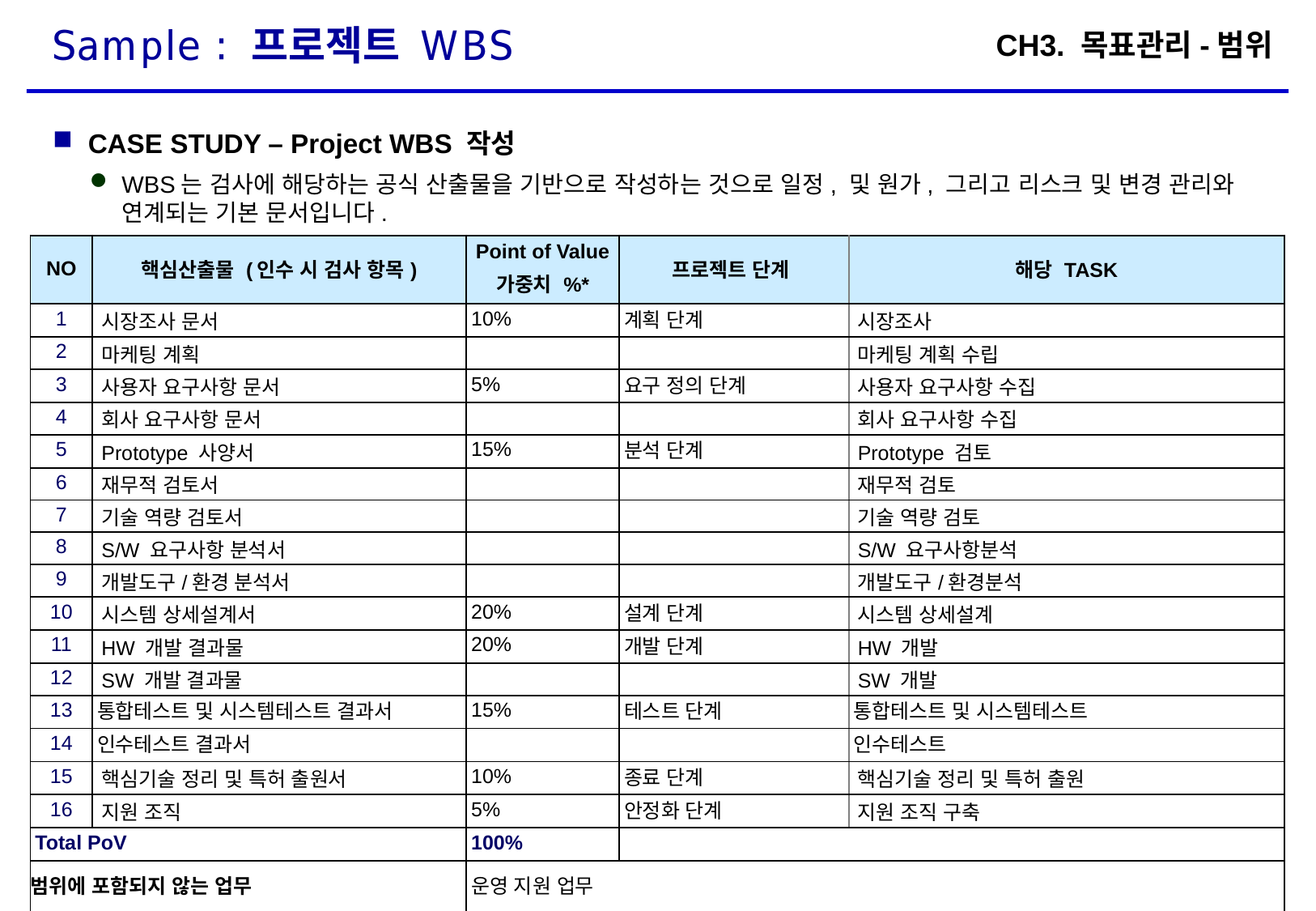

# Sample : 프로젝트 WBS
CH3. 목표관리-범위
CASE STUDY – Project WBS 작성
WBS는 검사에 해당하는 공식 산출물을 기반으로 작성하는 것으로 일정, 및 원가, 그리고 리스크 및 변경 관리와 연계되는 기본 문서입니다.
각 조는 조 별로 협의를 통하여 WBS를 작성하시기 바랍니다.

| NO | 핵심산출물 (인수 시 검사 항목) | Point of Value 가중치 %\* | 프로젝트 단계 | 해당 TASK |
| --- | --- | --- | --- | --- |
| 1 | 시장조사 문서 | 10% | 계획 단계 | 시장조사 |
| 2 | 마케팅 계획 |  |  | 마케팅 계획 수립 |
| 3 | 사용자 요구사항 문서 | 5% | 요구 정의 단계 | 사용자 요구사항 수집 |
| 4 | 회사 요구사항 문서 |  |  | 회사 요구사항 수집 |
| 5 | Prototype 사양서 | 15% | 분석 단계 | Prototype 검토 |
| 6 | 재무적 검토서 |  |  | 재무적 검토 |
| 7 | 기술 역량 검토서 |  |  | 기술 역량 검토 |
| 8 | S/W 요구사항 분석서 |  |  | S/W 요구사항분석 |
| 9 | 개발도구/환경 분석서 |  |  | 개발도구/환경분석 |
| 10 | 시스템 상세설계서 | 20% | 설계 단계 | 시스템 상세설계 |
| 11 | HW 개발 결과물 | 20% | 개발 단계 | HW 개발 |
| 12 | SW 개발 결과물 |  |  | SW 개발 |
| 13 | 통합테스트 및 시스템테스트 결과서 | 15% | 테스트 단계 | 통합테스트 및 시스템테스트 |
| 14 | 인수테스트 결과서 |  |  | 인수테스트 |
| 15 | 핵심기술 정리 및 특허 출원서 | 10% | 종료 단계 | 핵심기술 정리 및 특허 출원 |
| 16 | 지원 조직 | 5% | 안정화 단계 | 지원 조직 구축 |
| Total PoV |  | 100% |  |  |
| 범위에 포함되지 않는 업무 |  | 운영 지원 업무 |  |  |